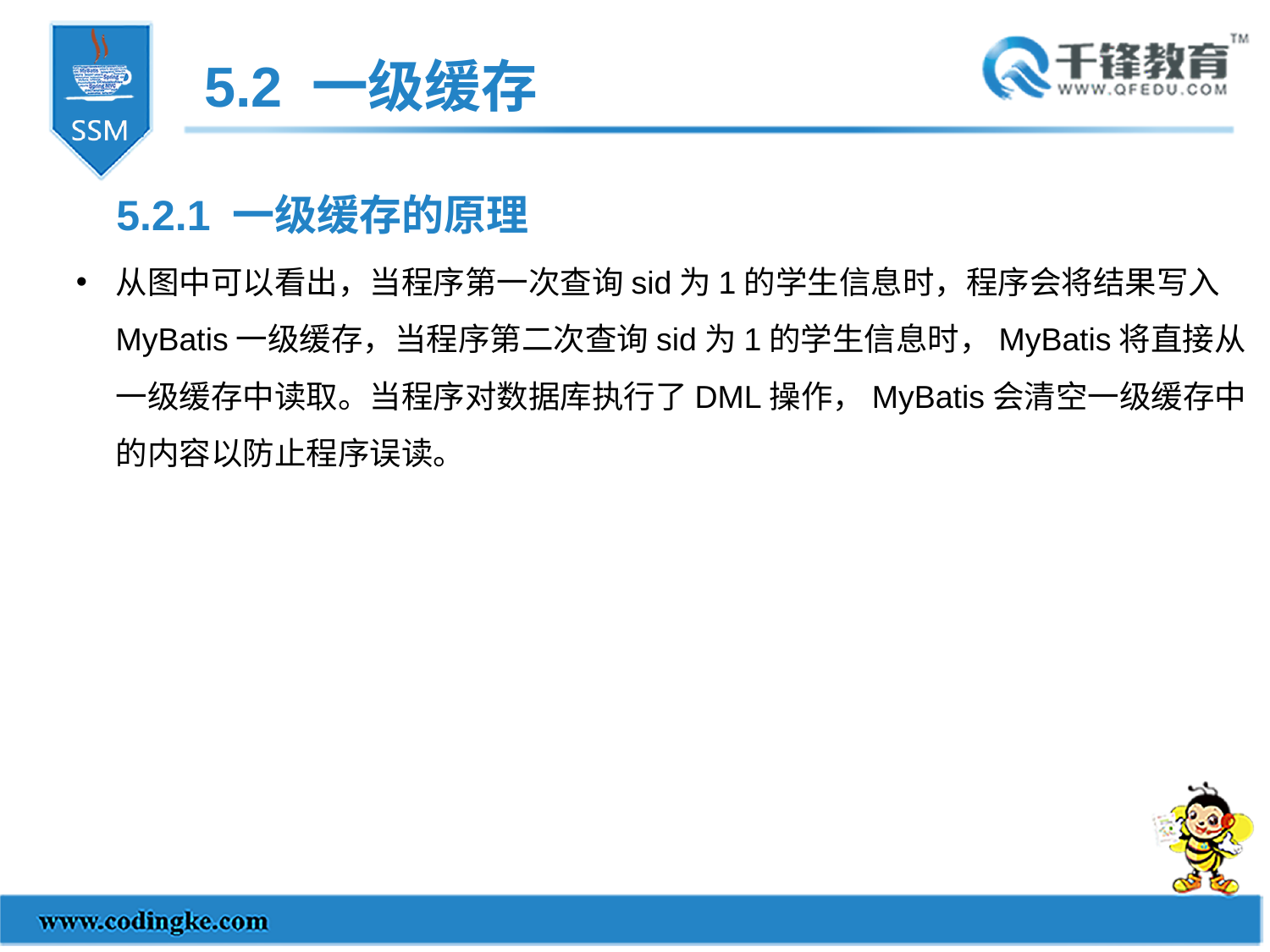

5.2 一级缓存
5.2.1 一级缓存的原理
从图中可以看出，当程序第一次查询sid为1的学生信息时，程序会将结果写入MyBatis一级缓存，当程序第二次查询sid为1的学生信息时，MyBatis将直接从一级缓存中读取。当程序对数据库执行了DML操作，MyBatis会清空一级缓存中的内容以防止程序误读。